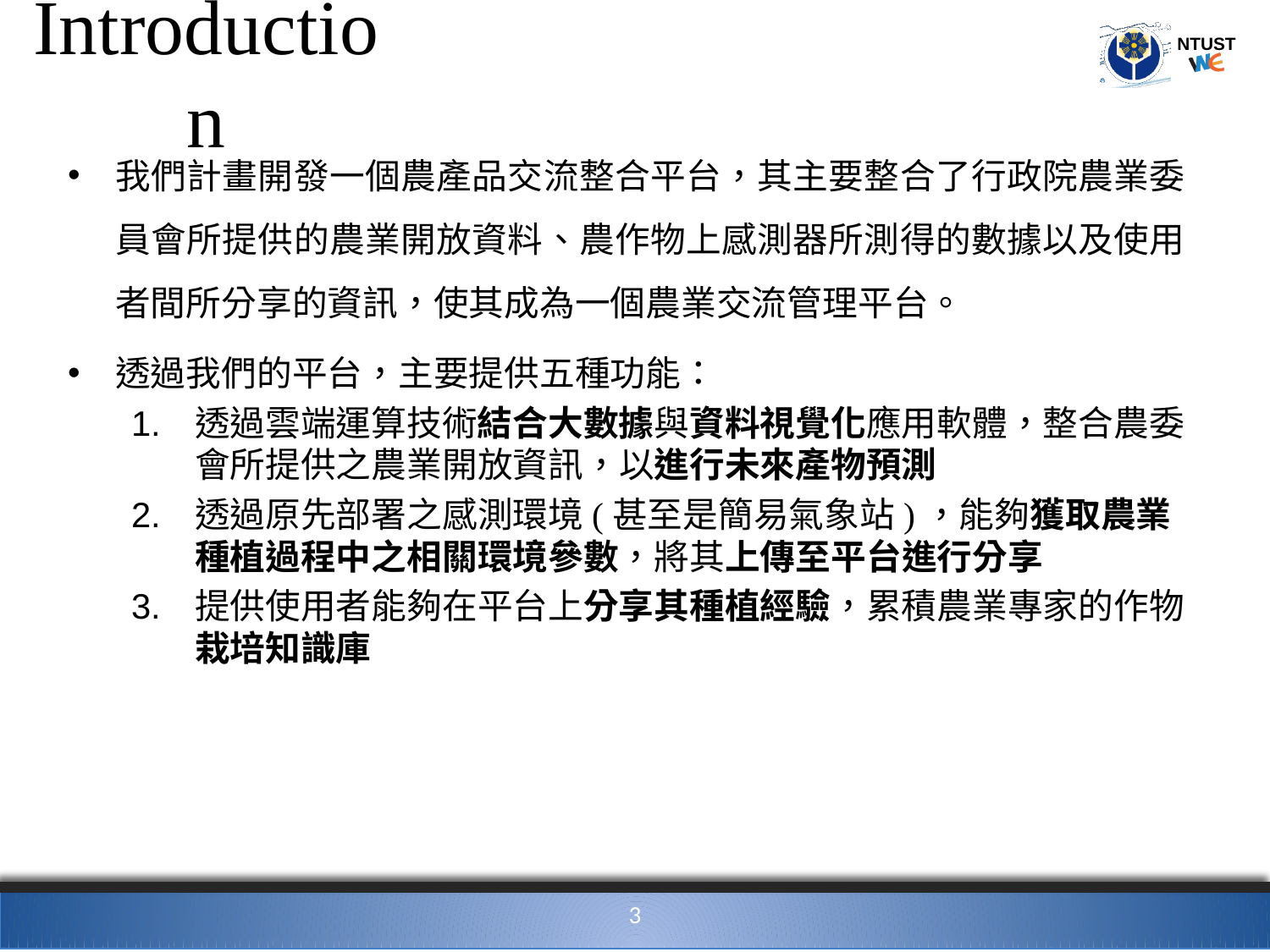

# Introduction
我們計畫開發一個農產品交流整合平台，其主要整合了行政院農業委員會所提供的農業開放資料、農作物上感測器所測得的數據以及使用者間所分享的資訊，使其成為一個農業交流管理平台。
透過我們的平台，主要提供五種功能：
透過雲端運算技術結合大數據與資料視覺化應用軟體，整合農委會所提供之農業開放資訊，以進行未來產物預測
透過原先部署之感測環境(甚至是簡易氣象站)，能夠獲取農業種植過程中之相關環境參數，將其上傳至平台進行分享
提供使用者能夠在平台上分享其種植經驗，累積農業專家的作物栽培知識庫